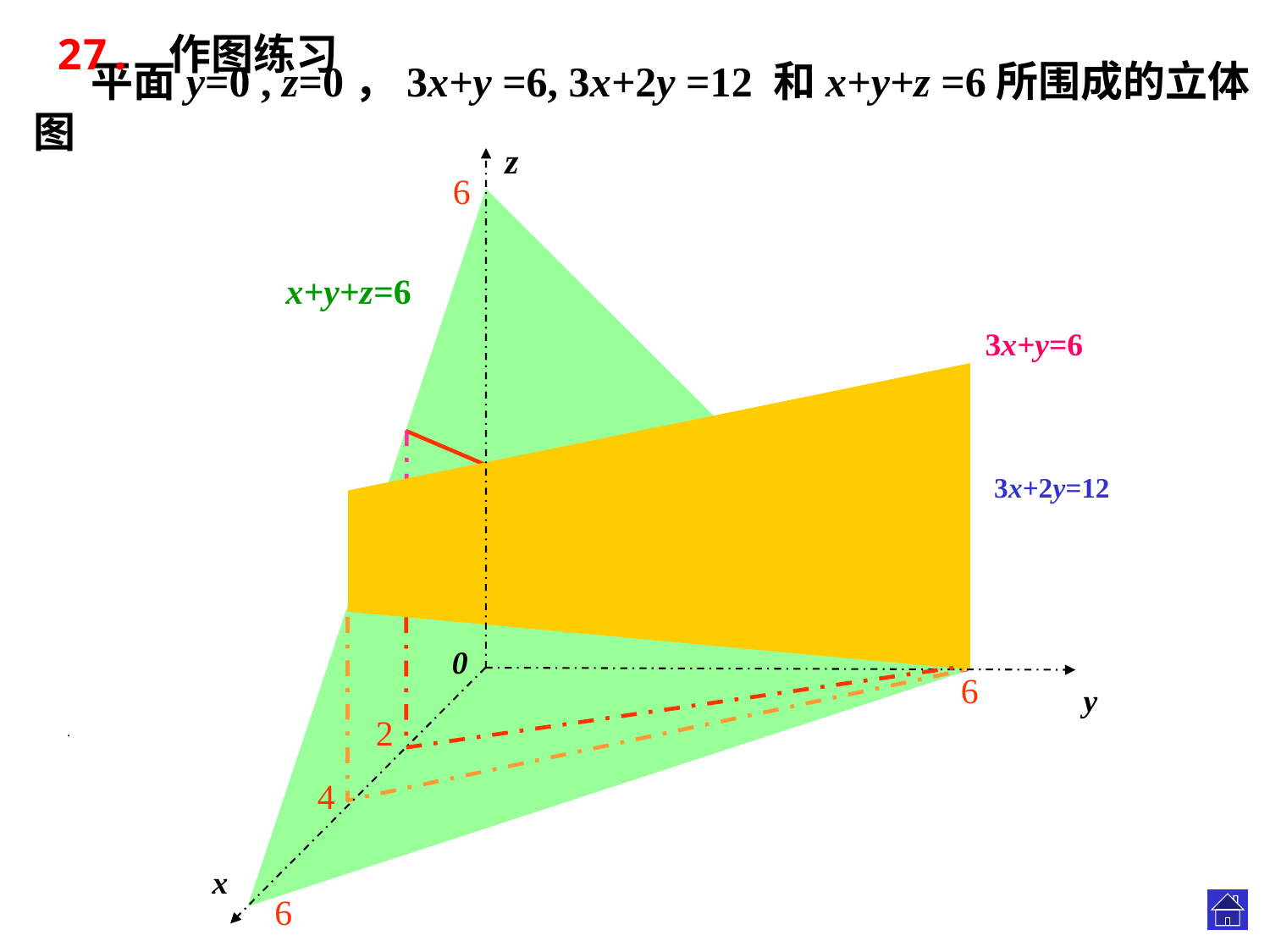

27. 作图练习
     平面y=0 , z=0，3x+y =6, 3x+2y =12 和x+y+z =6所围成的立体图
z

0

y
x
6

x+y+z=6
3x+y=6

3x+2y=12

6
2
.
4
6